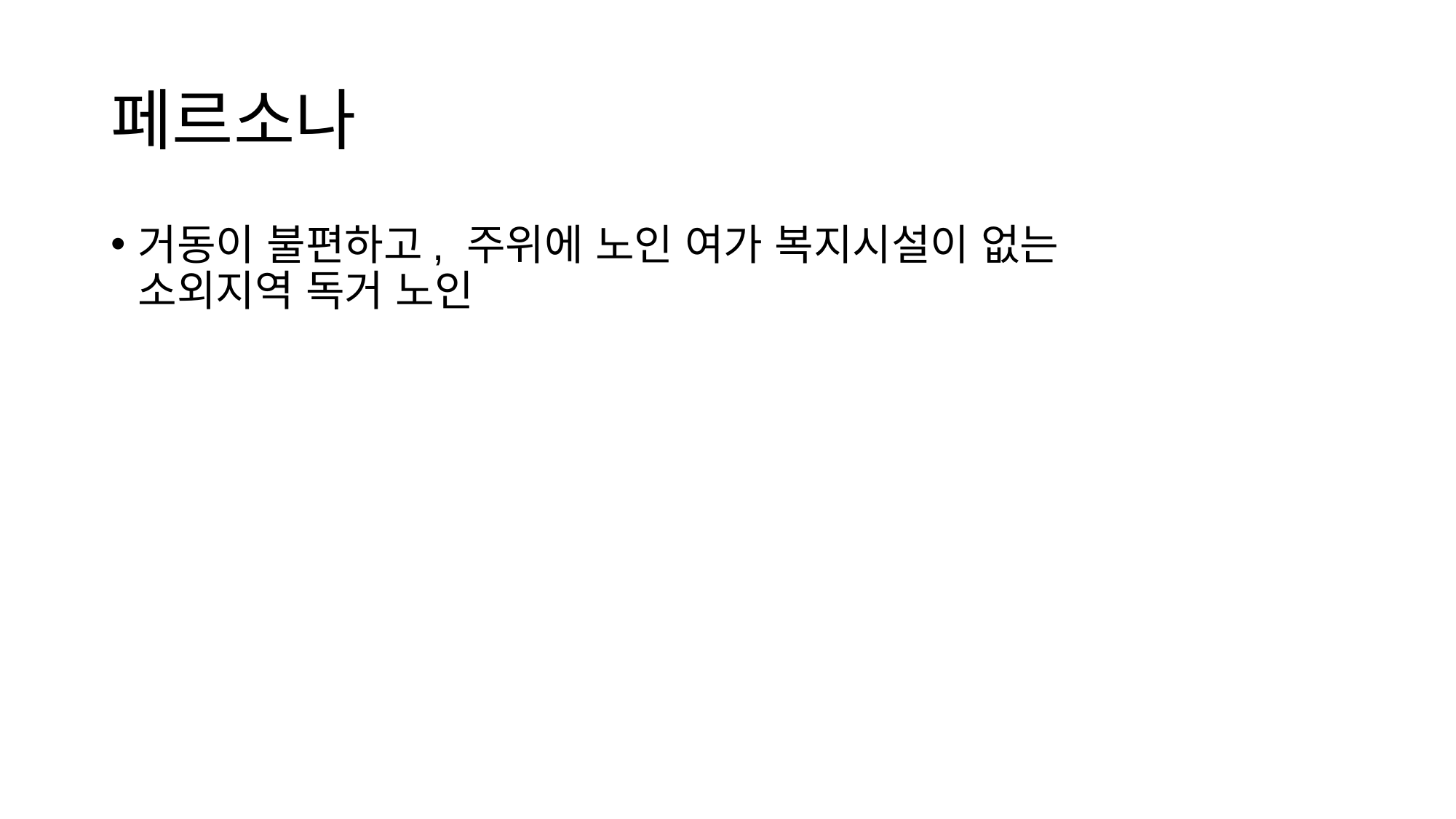

# 페르소나
거동이 불편하고, 주위에 노인 여가 복지시설이 없는
소외지역 독거 노인